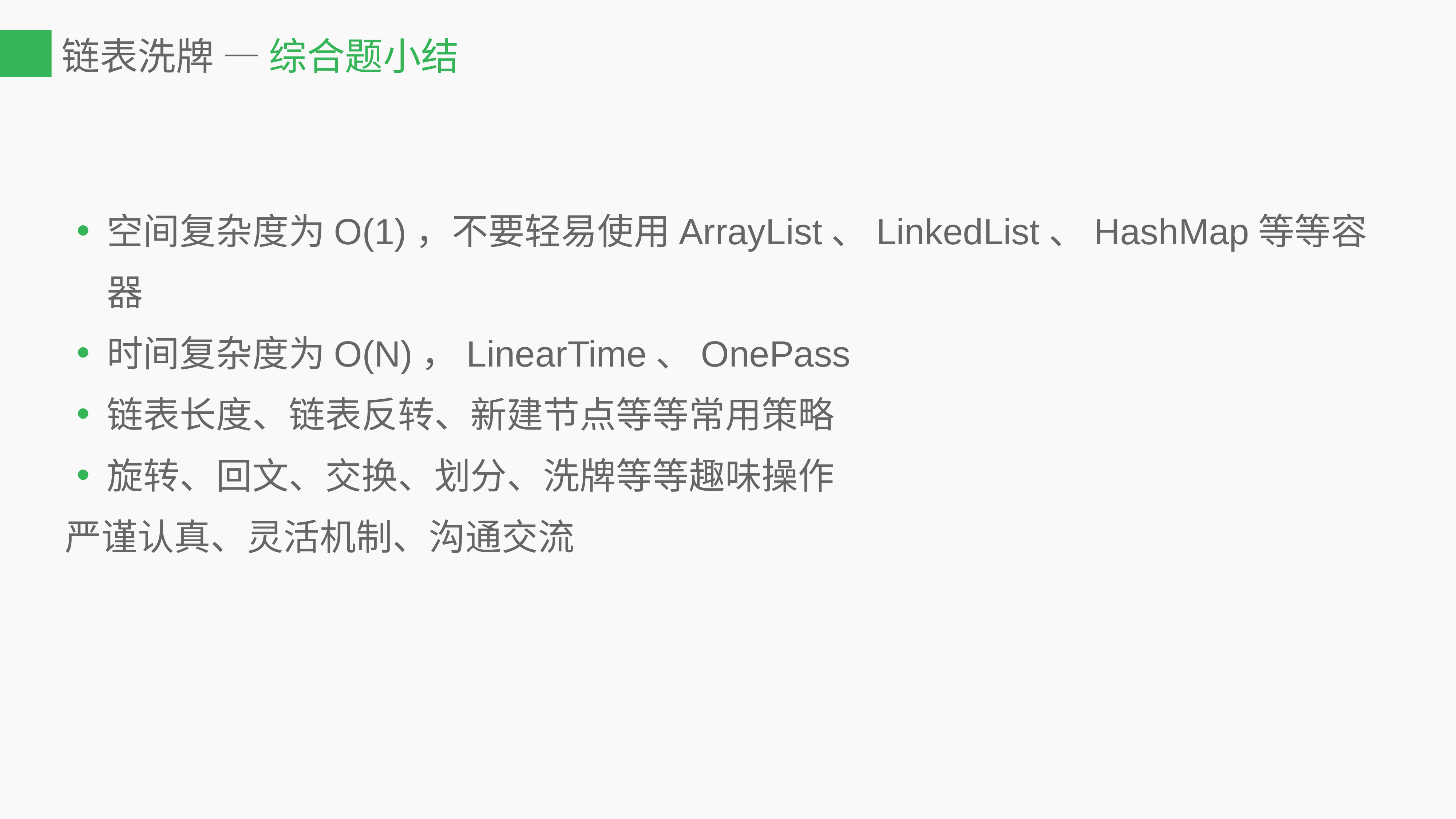

# 链表洗牌 — 综合题小结
空间复杂度为O(1)，不要轻易使用ArrayList、LinkedList、HashMap等等容器
时间复杂度为O(N)，LinearTime、OnePass
链表长度、链表反转、新建节点等等常用策略
旋转、回文、交换、划分、洗牌等等趣味操作
严谨认真、灵活机制、沟通交流